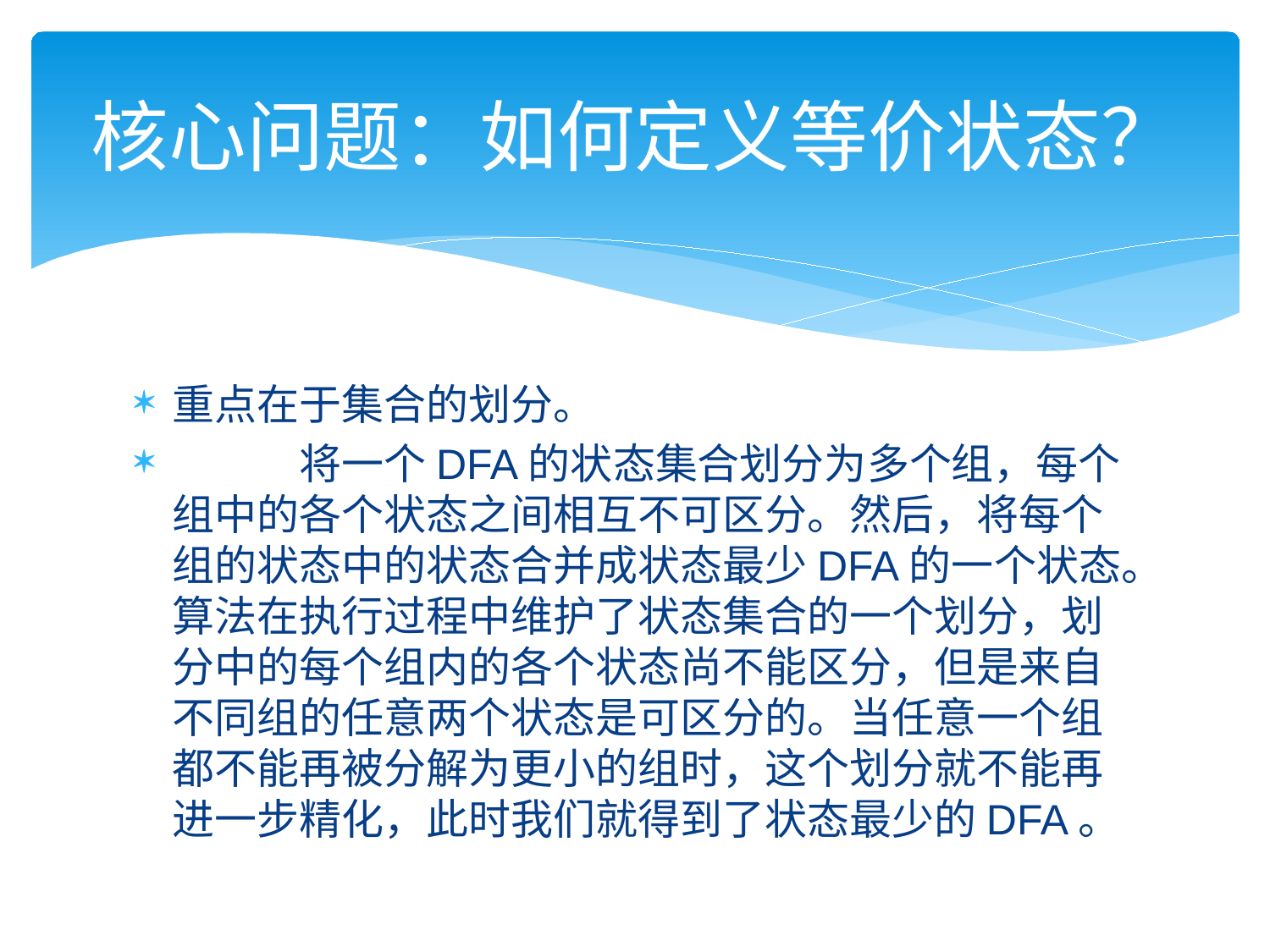

# 核心问题：如何定义等价状态？
重点在于集合的划分。
	将一个DFA的状态集合划分为多个组，每个组中的各个状态之间相互不可区分。然后，将每个组的状态中的状态合并成状态最少DFA的一个状态。算法在执行过程中维护了状态集合的一个划分，划分中的每个组内的各个状态尚不能区分，但是来自不同组的任意两个状态是可区分的。当任意一个组都不能再被分解为更小的组时，这个划分就不能再进一步精化，此时我们就得到了状态最少的DFA。